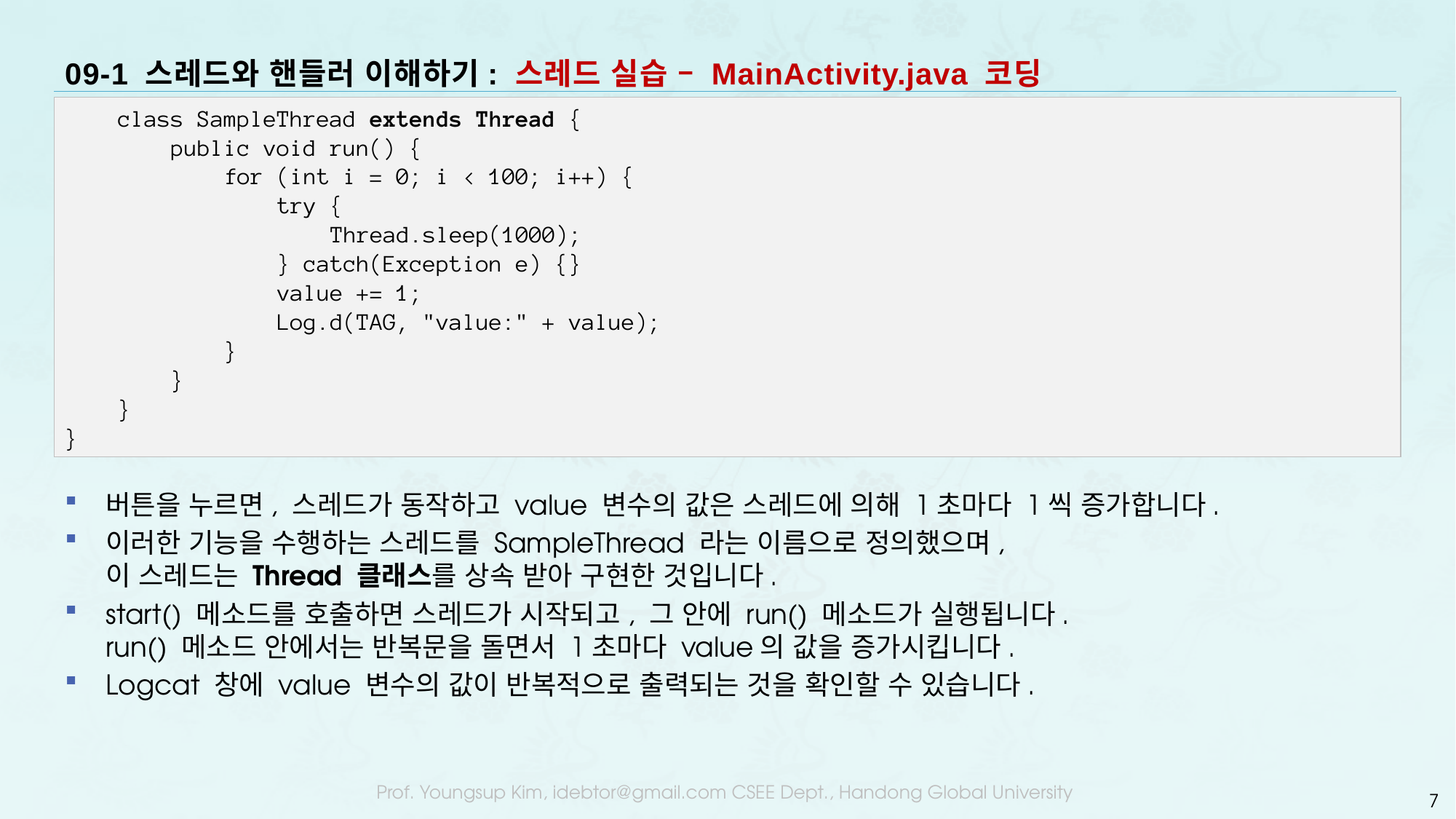

# 09-1 스레드와 핸들러 이해하기: 스레드 실습 – MainActivity.java 코딩
    class SampleThread extends Thread {
        public void run() {
            for (int i = 0; i < 100; i++) {
                try {
                    Thread.sleep(1000);
                } catch(Exception e) {}
                value += 1;
                Log.d(TAG, "value:" + value);
            }
        }
    }
}

버튼을 누르면, 스레드가 동작하고 value 변수의 값은 스레드에 의해 1초마다 1씩 증가합니다.
이러한 기능을 수행하는 스레드를 SampleThread 라는 이름으로 정의했으며,
이 스레드는 Thread 클래스를 상속 받아 구현한 것입니다.
start() 메소드를 호출하면 스레드가 시작되고, 그 안에 run() 메소드가 실행됩니다.
run() 메소드 안에서는 반복문을 돌면서 1초마다 value의 값을 증가시킵니다.
Logcat 창에 value 변수의 값이 반복적으로 출력되는 것을 확인할 수 있습니다.
7